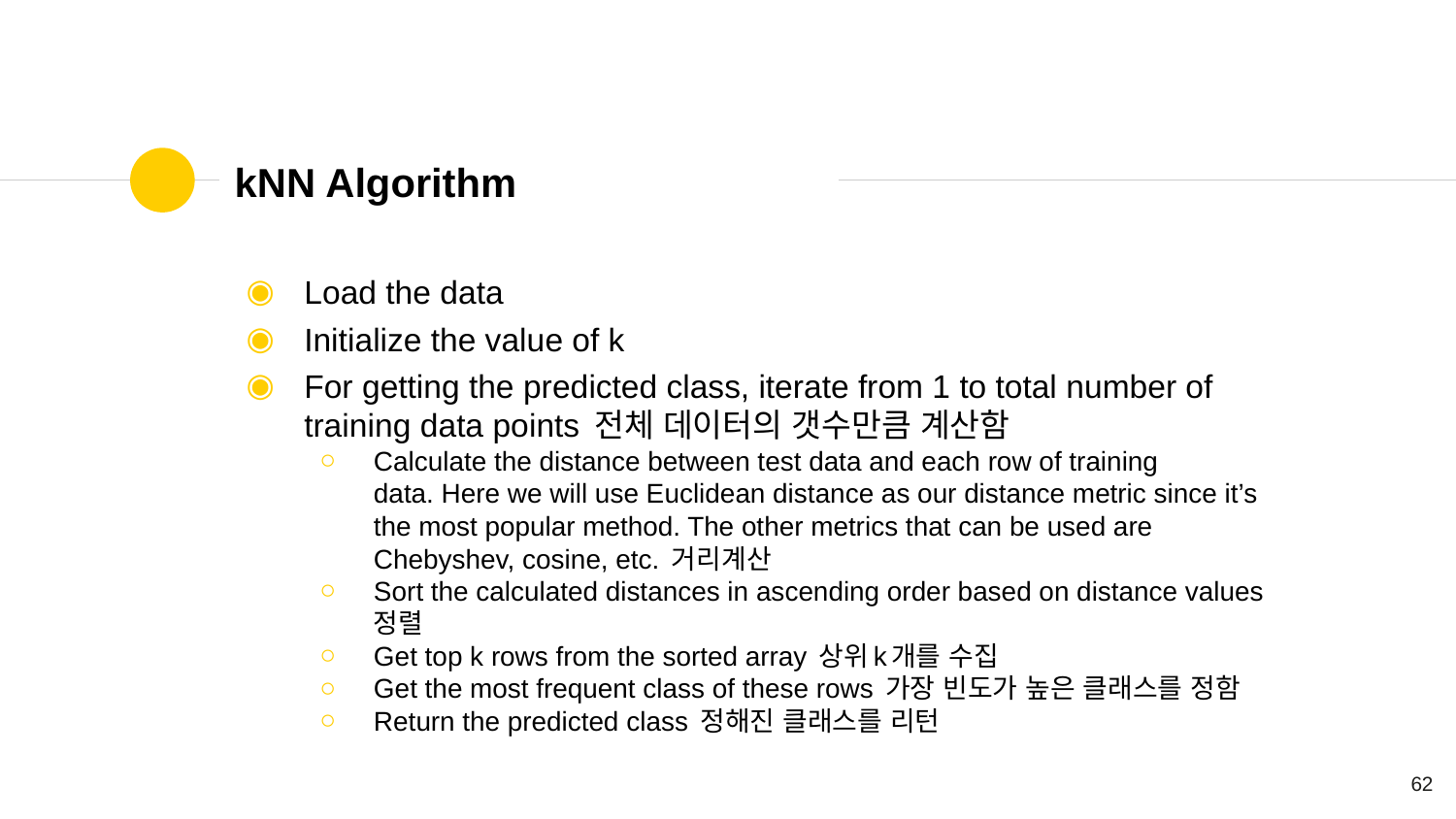

# kNN Algorithm
Load the data
Initialize the value of k
For getting the predicted class, iterate from 1 to total number of training data points 전체 데이터의 갯수만큼 계산함
Calculate the distance between test data and each row of training data. Here we will use Euclidean distance as our distance metric since it’s the most popular method. The other metrics that can be used are Chebyshev, cosine, etc. 거리계산
Sort the calculated distances in ascending order based on distance values 정렬
Get top k rows from the sorted array 상위k개를 수집
Get the most frequent class of these rows 가장 빈도가 높은 클래스를 정함
Return the predicted class 정해진 클래스를 리턴
62